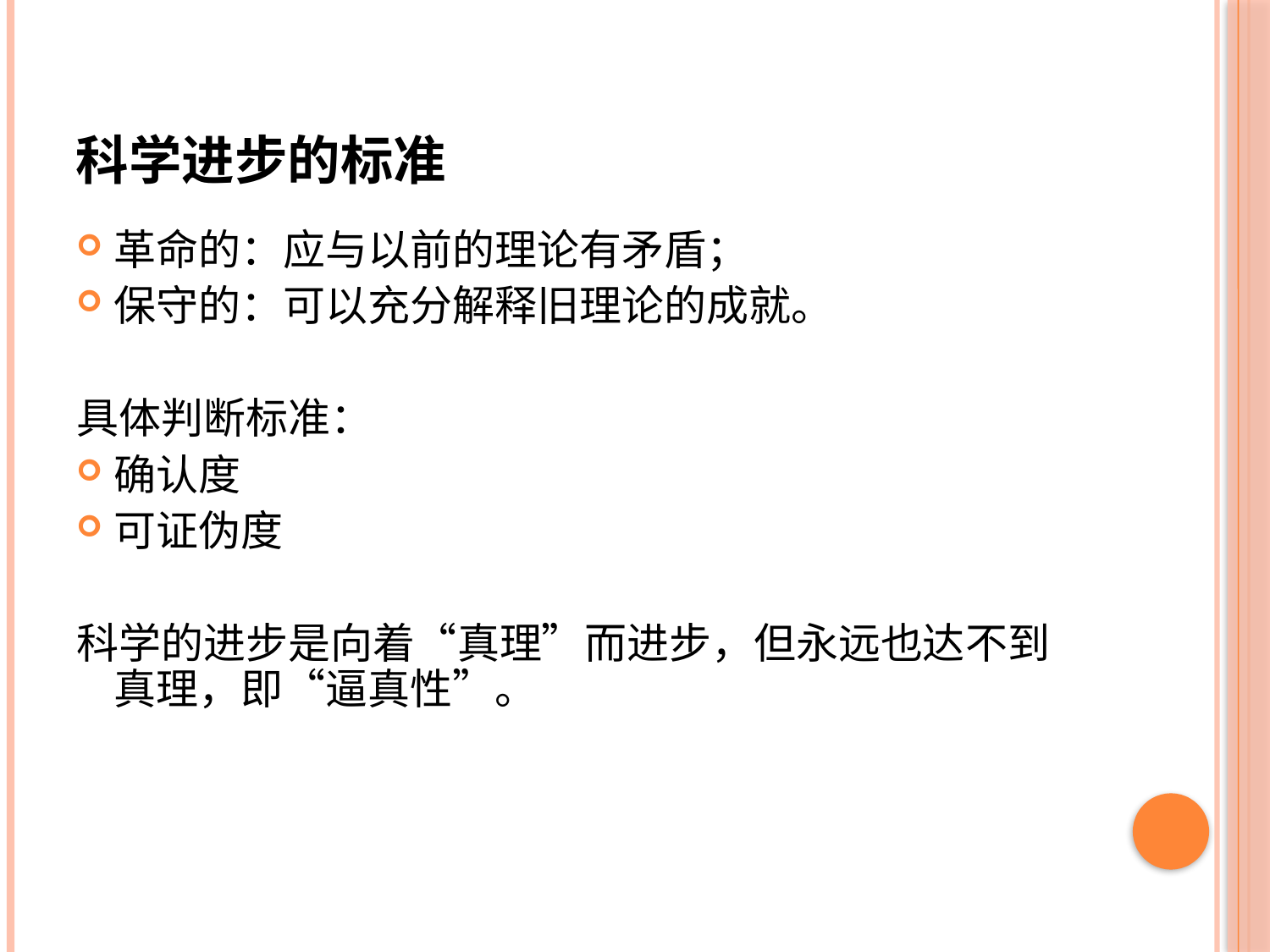

# 科学进步的标准
革命的：应与以前的理论有矛盾；
保守的：可以充分解释旧理论的成就。

具体判断标准：
确认度
可证伪度

科学的进步是向着“真理”而进步，但永远也达不到真理，即“逼真性”。